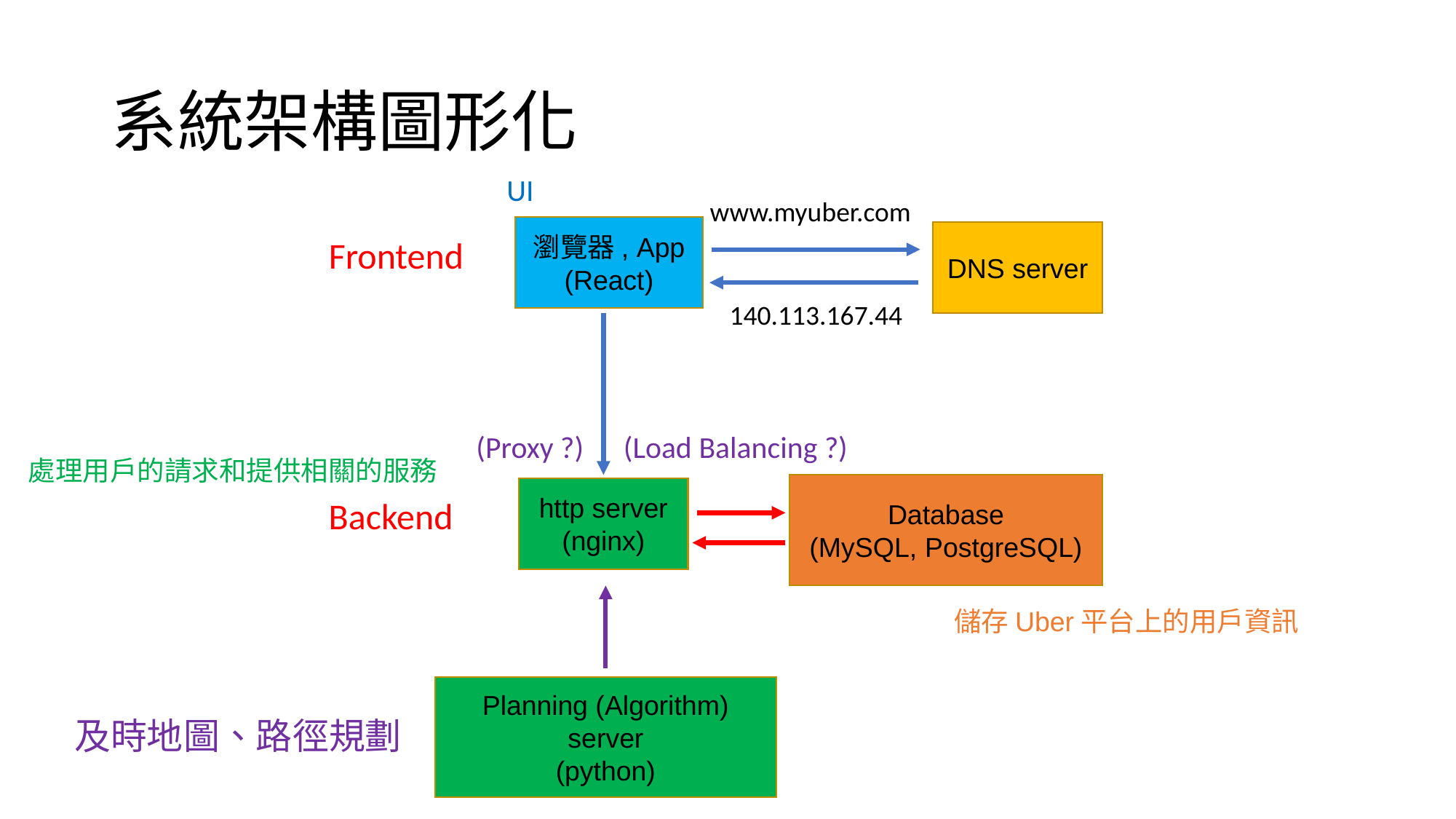

系統架構圖形化
UI
www.myuber.com
瀏覽器, App
(React)
DNS server
Frontend
140.113.167.44
(Proxy ?)
(Load Balancing ?)
處理用戶的請求和提供相關的服務
Database
(MySQL, PostgreSQL)
http server
(nginx)
Backend
儲存Uber平台上的用戶資訊
Planning (Algorithm) server
(python)
及時地圖、路徑規劃